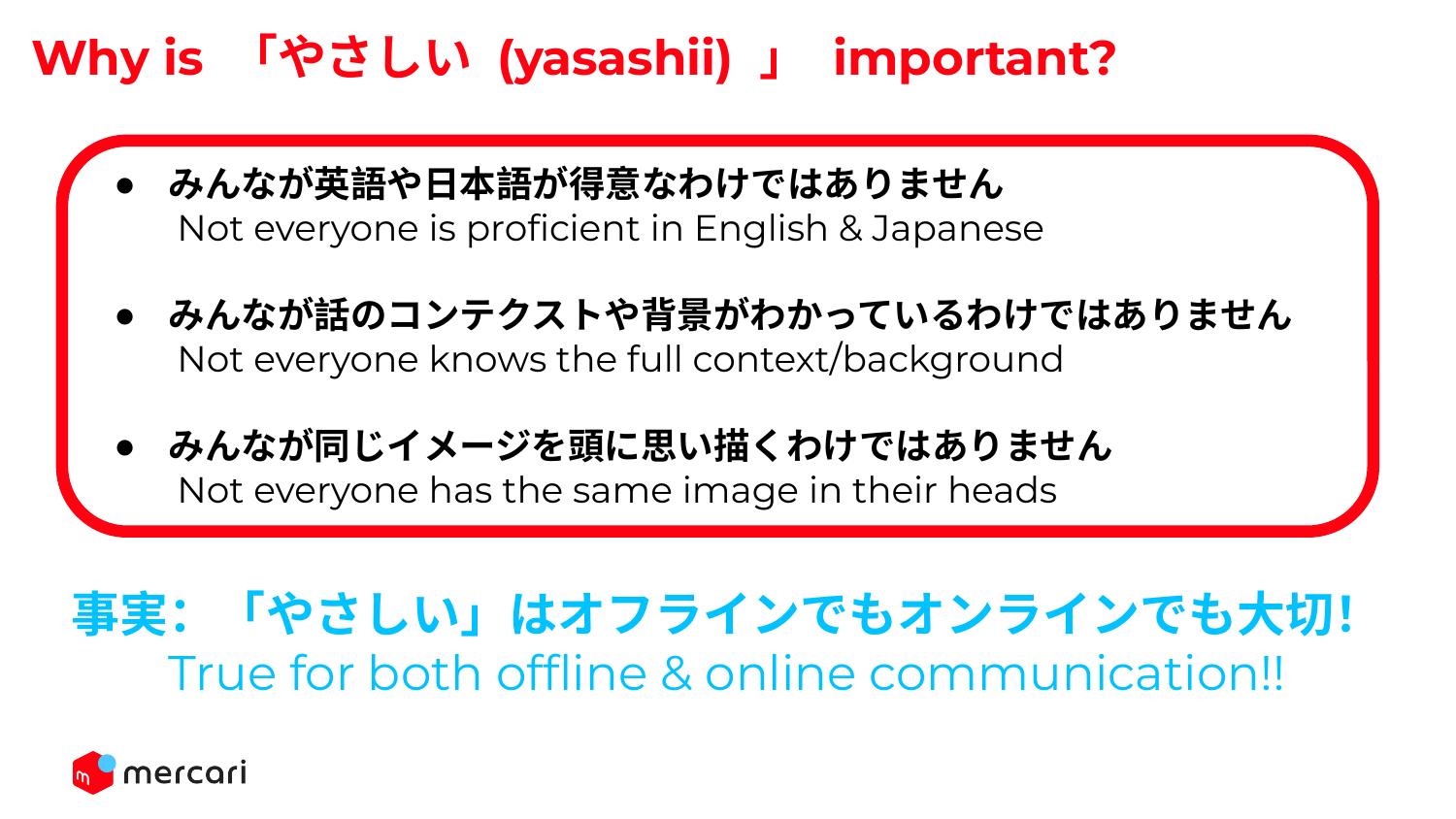

Why is 「やさしい (yasashii) 」 important?
みんなが英語や日本語が得意なわけではありません
　　Not everyone is proficient in English & Japanese

みんなが話のコンテクストや背景がわかっているわけではありません
　　Not everyone knows the full context/background

みんなが同じイメージを頭に思い描くわけではありません
　　Not everyone has the same image in their heads
事実：「やさしい」はオフラインでもオンラインでも大切！
True for both offline & online communication!!